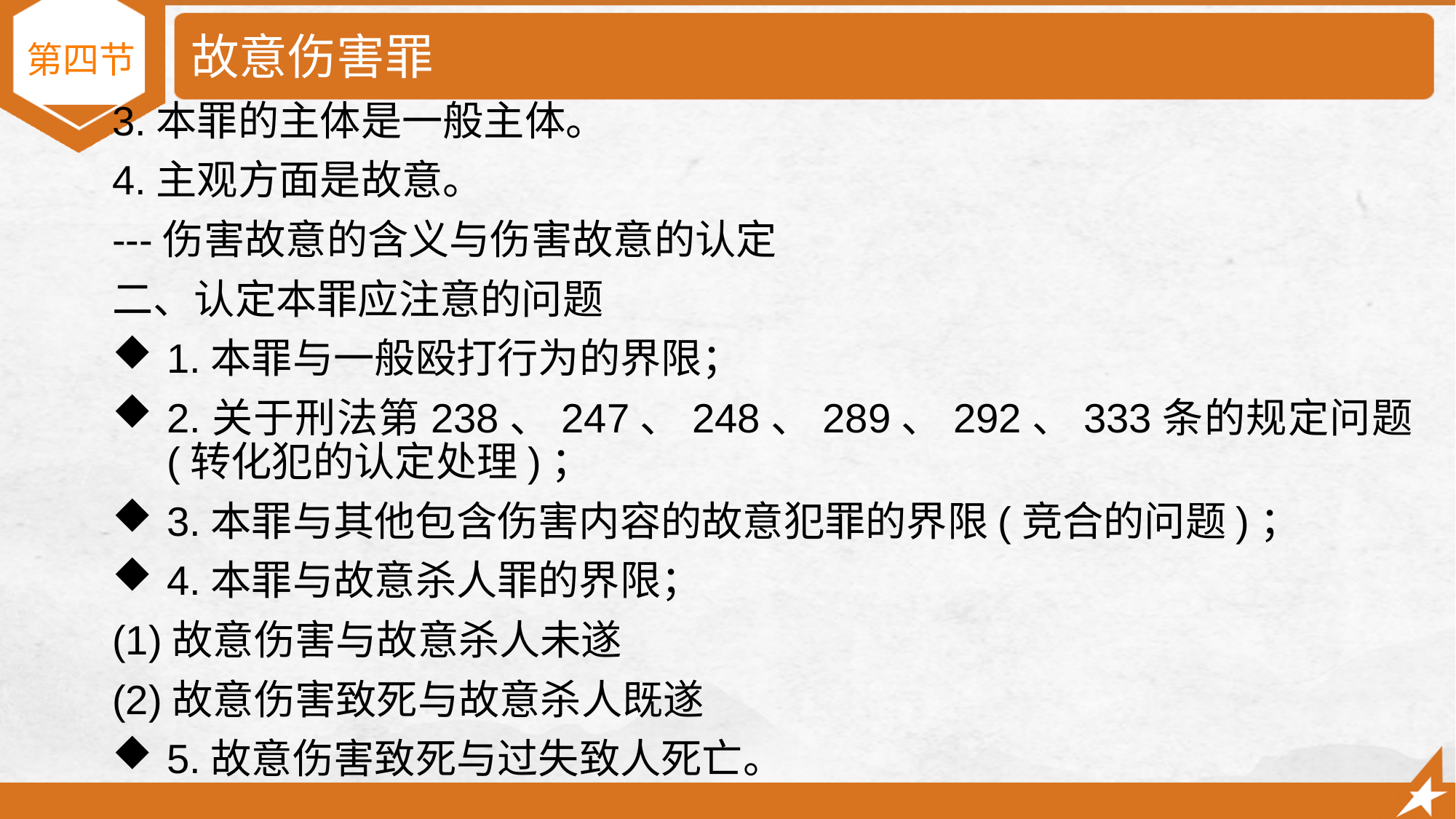

# 故意伤害罪
第四节
3.本罪的主体是一般主体。
4.主观方面是故意。
---伤害故意的含义与伤害故意的认定
二、认定本罪应注意的问题
1.本罪与一般殴打行为的界限；
2.关于刑法第238、247、248、289、292、333条的规定问题(转化犯的认定处理)；
3.本罪与其他包含伤害内容的故意犯罪的界限(竞合的问题)；
4.本罪与故意杀人罪的界限；
(1)故意伤害与故意杀人未遂
(2)故意伤害致死与故意杀人既遂
5.故意伤害致死与过失致人死亡。